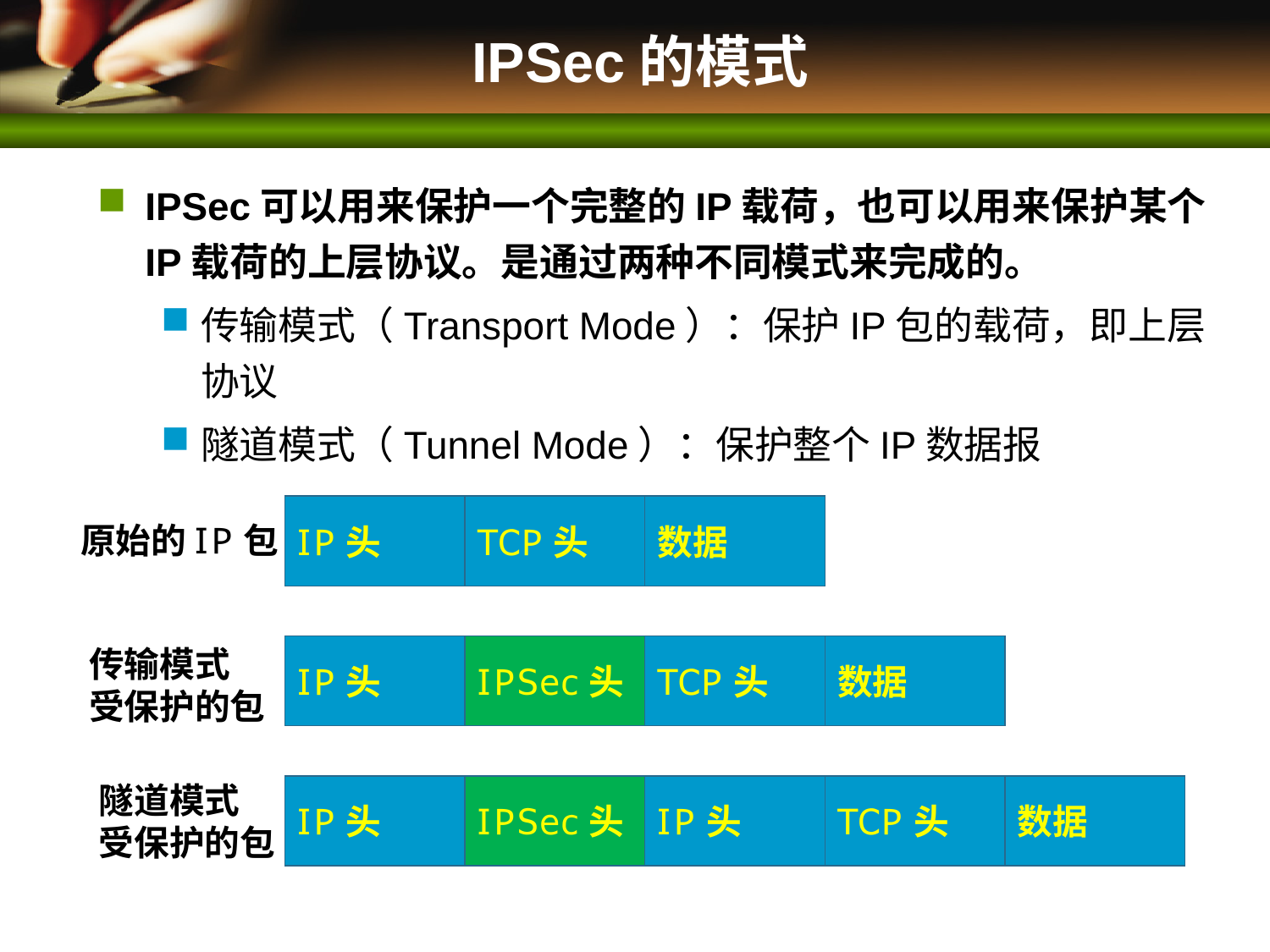

# IPSec的模式
IPSec可以用来保护一个完整的IP载荷，也可以用来保护某个IP载荷的上层协议。是通过两种不同模式来完成的。
传输模式（Transport Mode）：保护IP包的载荷，即上层协议
隧道模式（Tunnel Mode）：保护整个IP数据报
IP头
TCP头
数据
原始的IP包
传输模式
受保护的包
IP头
IPSec头
TCP头
数据
隧道模式
受保护的包
IP头
IPSec头
IP头
TCP头
数据